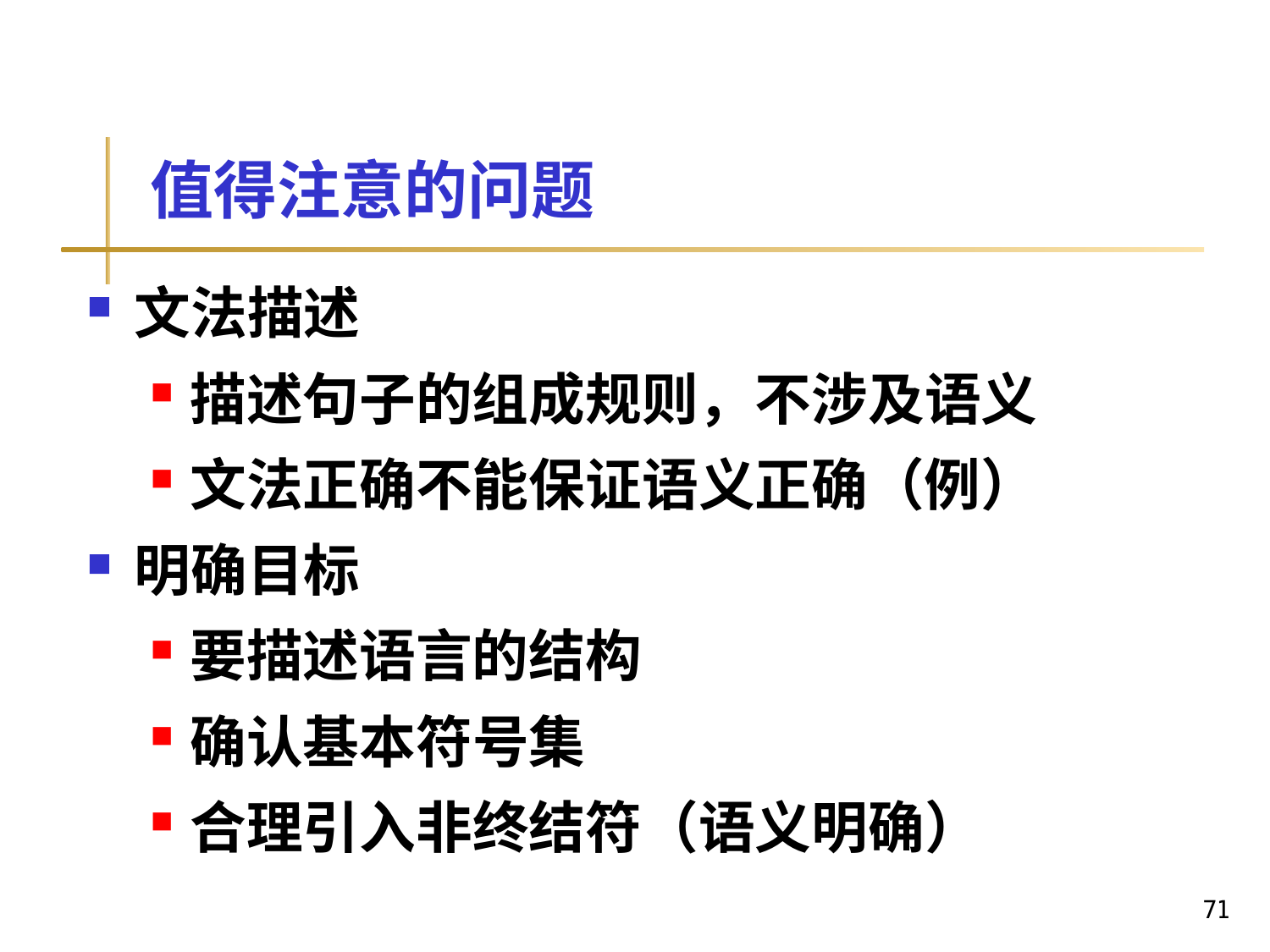

# 值得注意的问题
文法描述
描述句子的组成规则，不涉及语义
文法正确不能保证语义正确（例）
明确目标
要描述语言的结构
确认基本符号集
合理引入非终结符（语义明确）
71